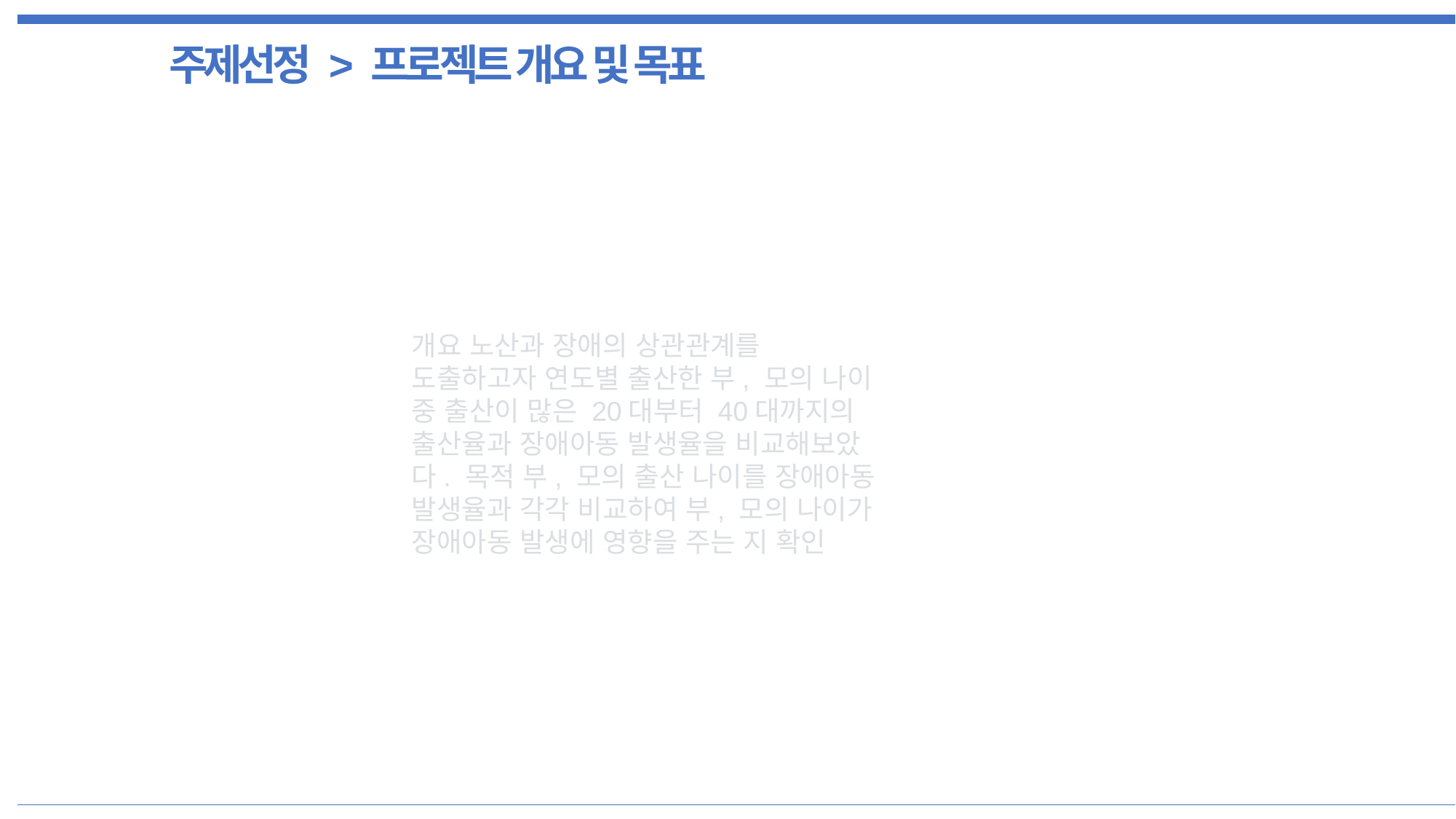

주제선정 > 프로젝트 개요 및 목표
개요 노산과 장애의 상관관계를 도출하고자 연도별 출산한 부, 모의 나이 중 출산이 많은 20대부터 40대까지의 출산율과 장애아동 발생율을 비교해보았다. 목적 부, 모의 출산 나이를 장애아동 발생율과 각각 비교하여 부, 모의 나이가 장애아동 발생에 영향을 주는 지 확인